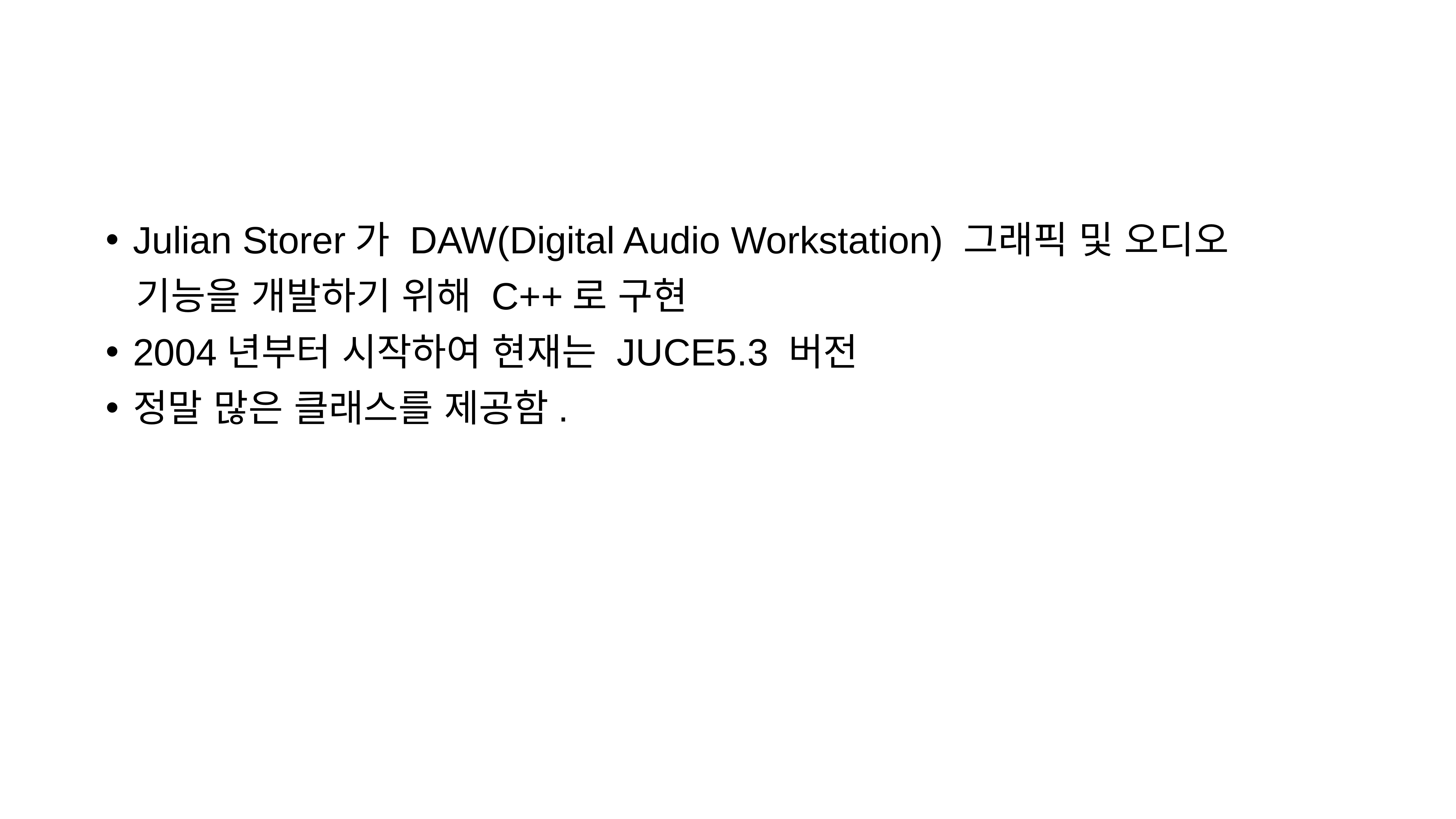

Julian Storer가 DAW(Digital Audio Workstation) 그래픽 및 오디오
  기능을 개발하기 위해 C++로 구현
2004년부터 시작하여 현재는 JUCE5.3 버전
정말 많은 클래스를 제공함.